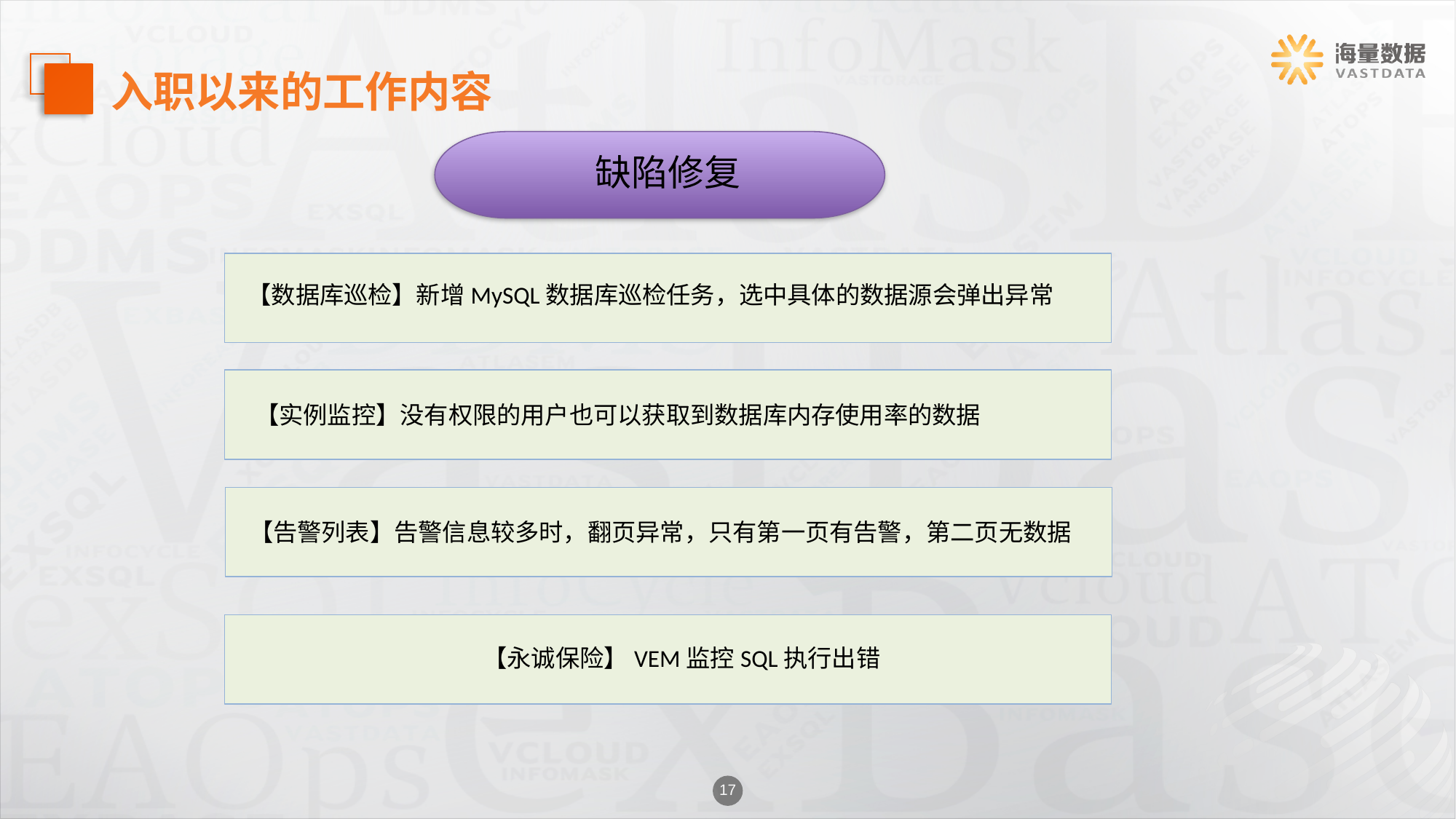

入职以来的工作内容

 缺陷修复

【数据库巡检】新增MySQL数据库巡检任务，选中具体的数据源会弹出异常

【实例监控】没有权限的用户也可以获取到数据库内存使用率的数据

【告警列表】告警信息较多时，翻页异常，只有第一页有告警，第二页无数据

【永诚保险】VEM监控SQL执行出错